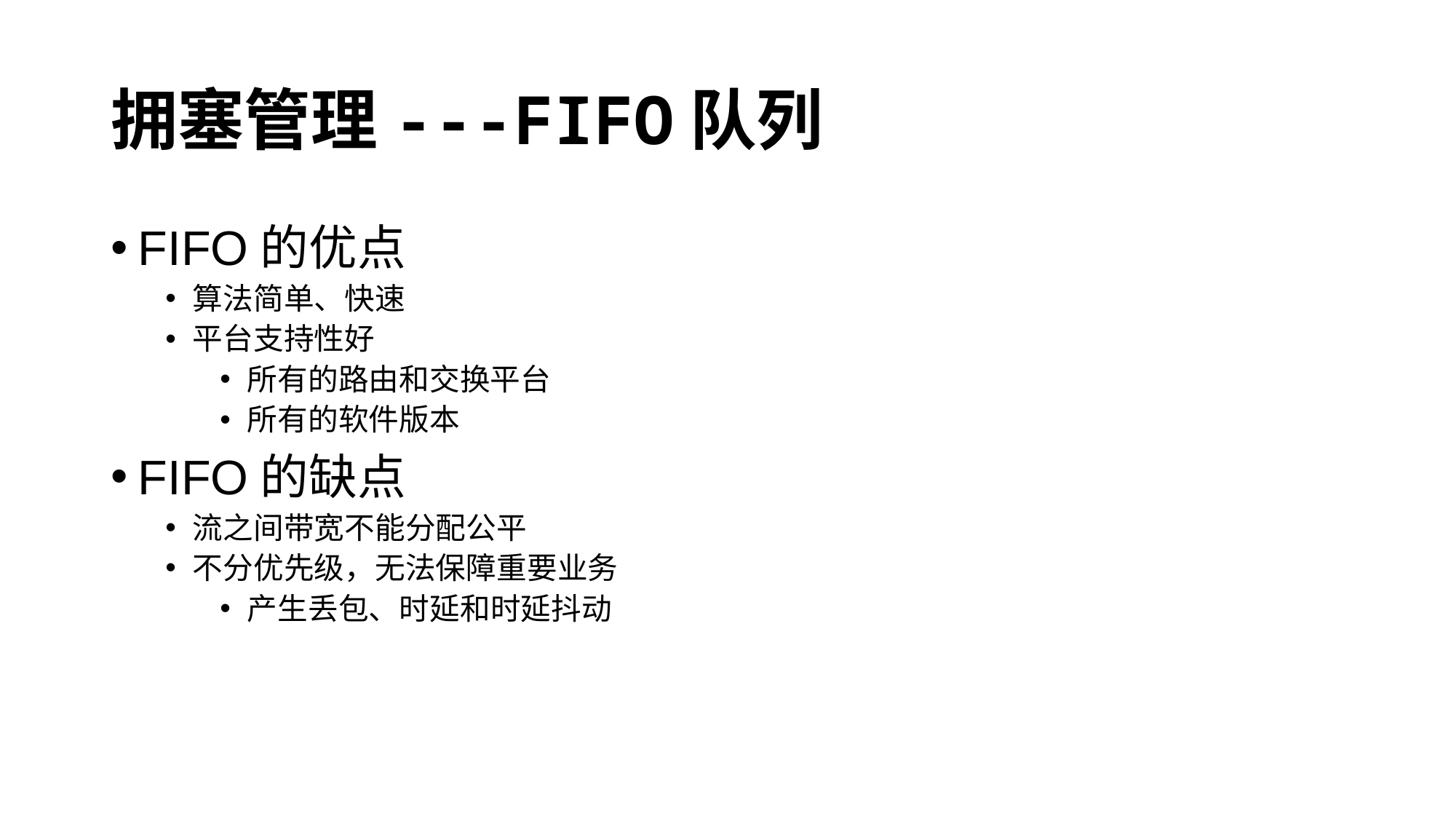

# 拥塞管理---FIFO队列
FIFO的优点
算法简单、快速
平台支持性好
所有的路由和交换平台
所有的软件版本
FIFO的缺点
流之间带宽不能分配公平
不分优先级，无法保障重要业务
产生丢包、时延和时延抖动